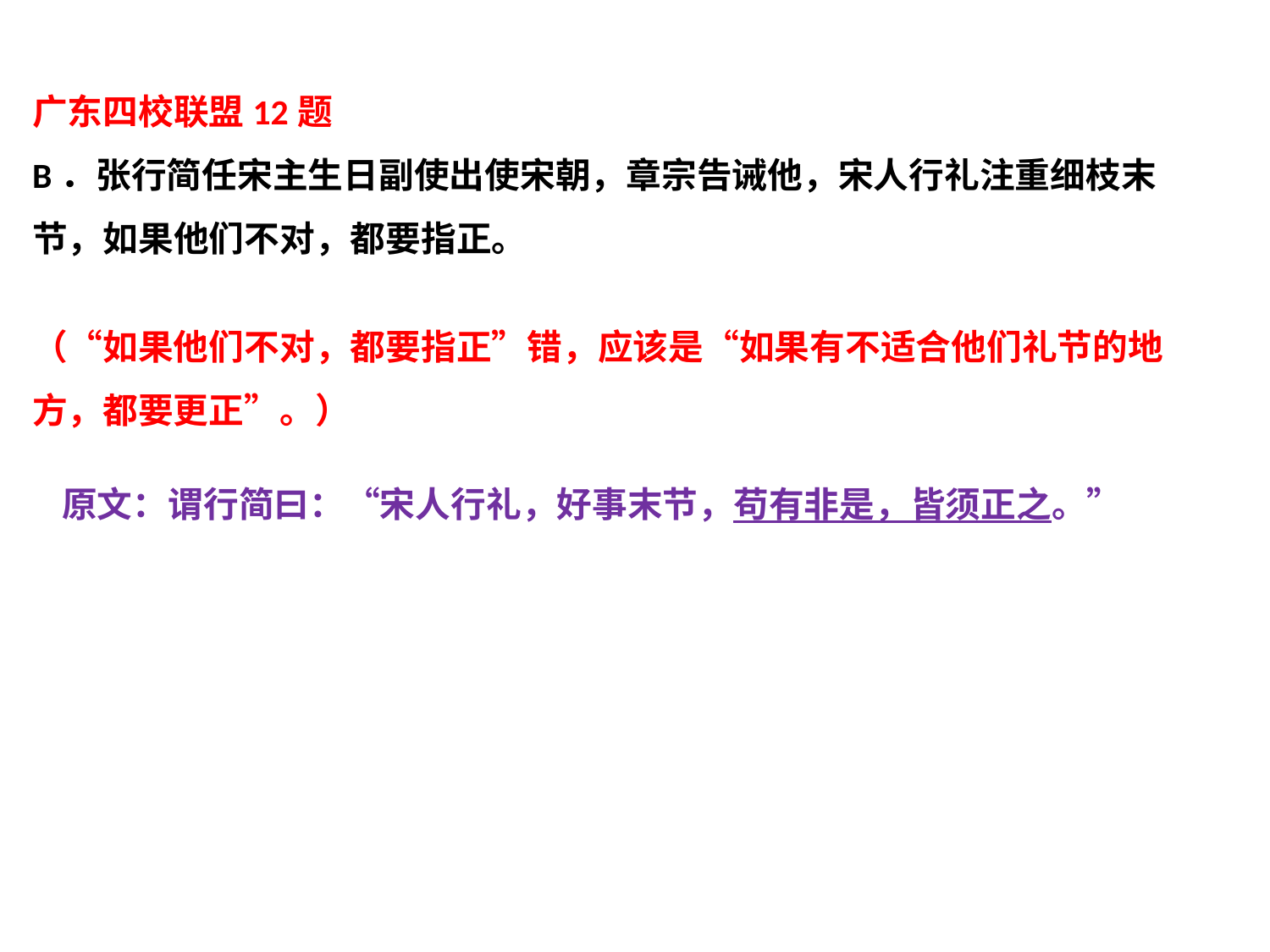

广东四校联盟12题
B．张行简任宋主生日副使出使宋朝，章宗告诫他，宋人行礼注重细枝末节，如果他们不对，都要指正。

（“如果他们不对，都要指正”错，应该是“如果有不适合他们礼节的地方，都要更正”。）

原文：谓行简曰：“宋人行礼，好事末节，苟有非是，皆须正之。”